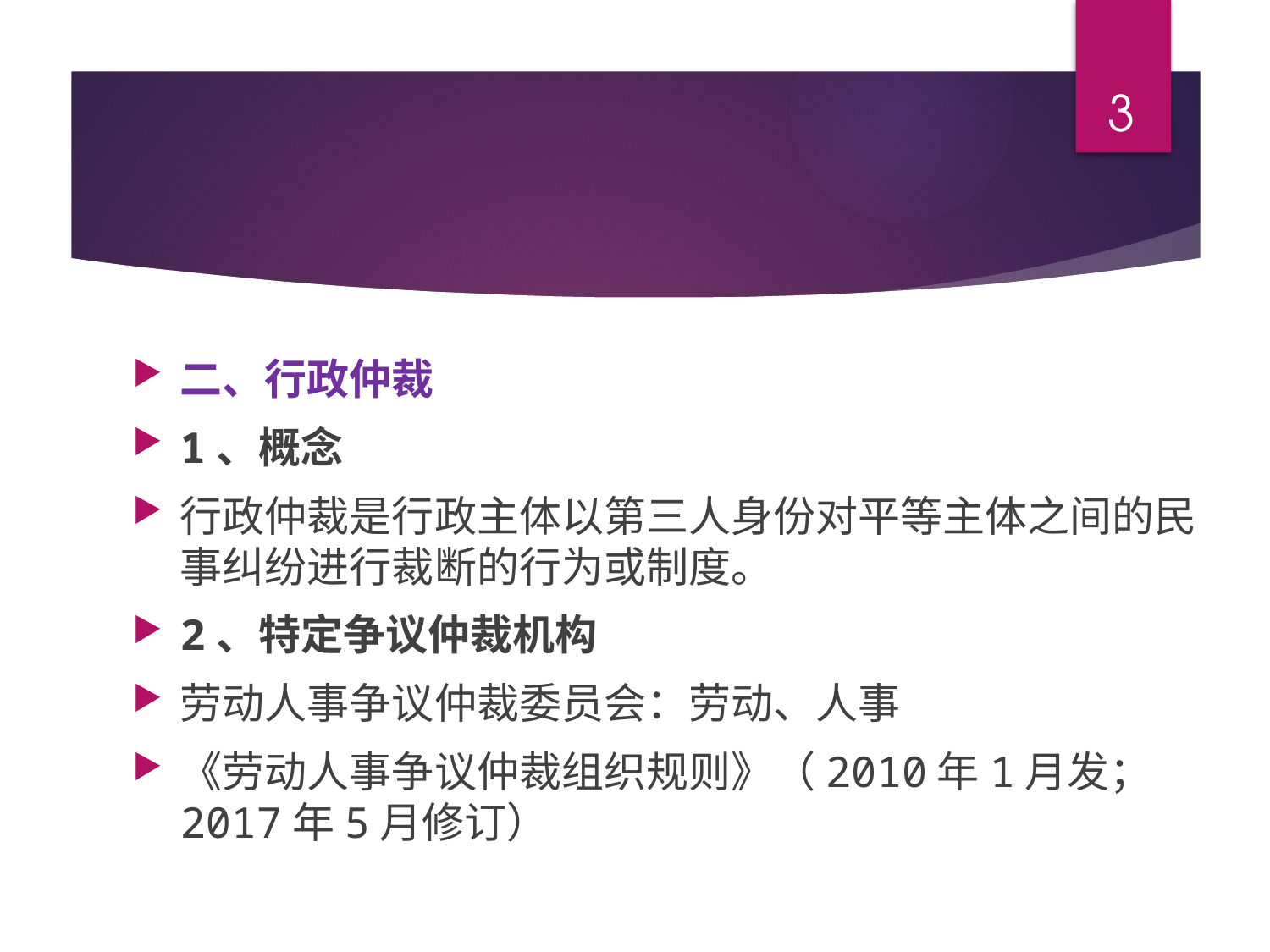

3
#
二、行政仲裁
1、概念
行政仲裁是行政主体以第三人身份对平等主体之间的民事纠纷进行裁断的行为或制度。
2、特定争议仲裁机构
劳动人事争议仲裁委员会：劳动、人事
《劳动人事争议仲裁组织规则》（2010年1月发；2017年5月修订）